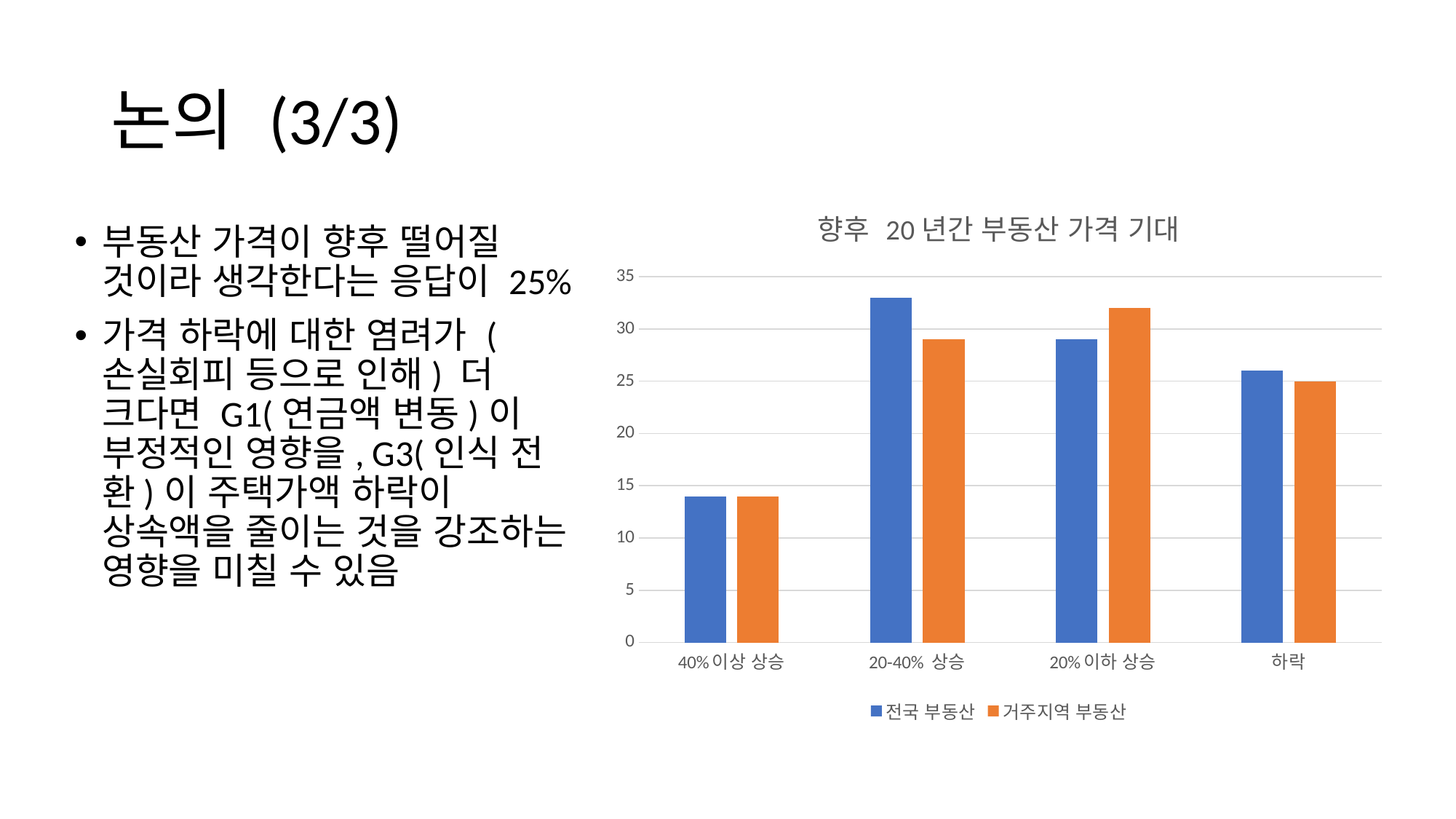

# 논의 (3/3)

### Chart: 향후 20년간 부동산 가격 기대

| Category | 전국 부동산 | 거주지역 부동산 |
|---|---|---|
| 40%이상 상승 | 14.0 | 14.0 |
| 20-40% 상승 | 33.0 | 29.0 |
| 20%이하 상승 | 29.0 | 32.0 |
| 하락 | 26.0 | 25.0 |
부동산 가격이 향후 떨어질 것이라 생각한다는 응답이 25%
가격 하락에 대한 염려가 (손실회피 등으로 인해) 더 크다면 G1(연금액 변동)이 부정적인 영향을, G3(인식 전환)이 주택가액 하락이 상속액을 줄이는 것을 강조하는 영향을 미칠 수 있음